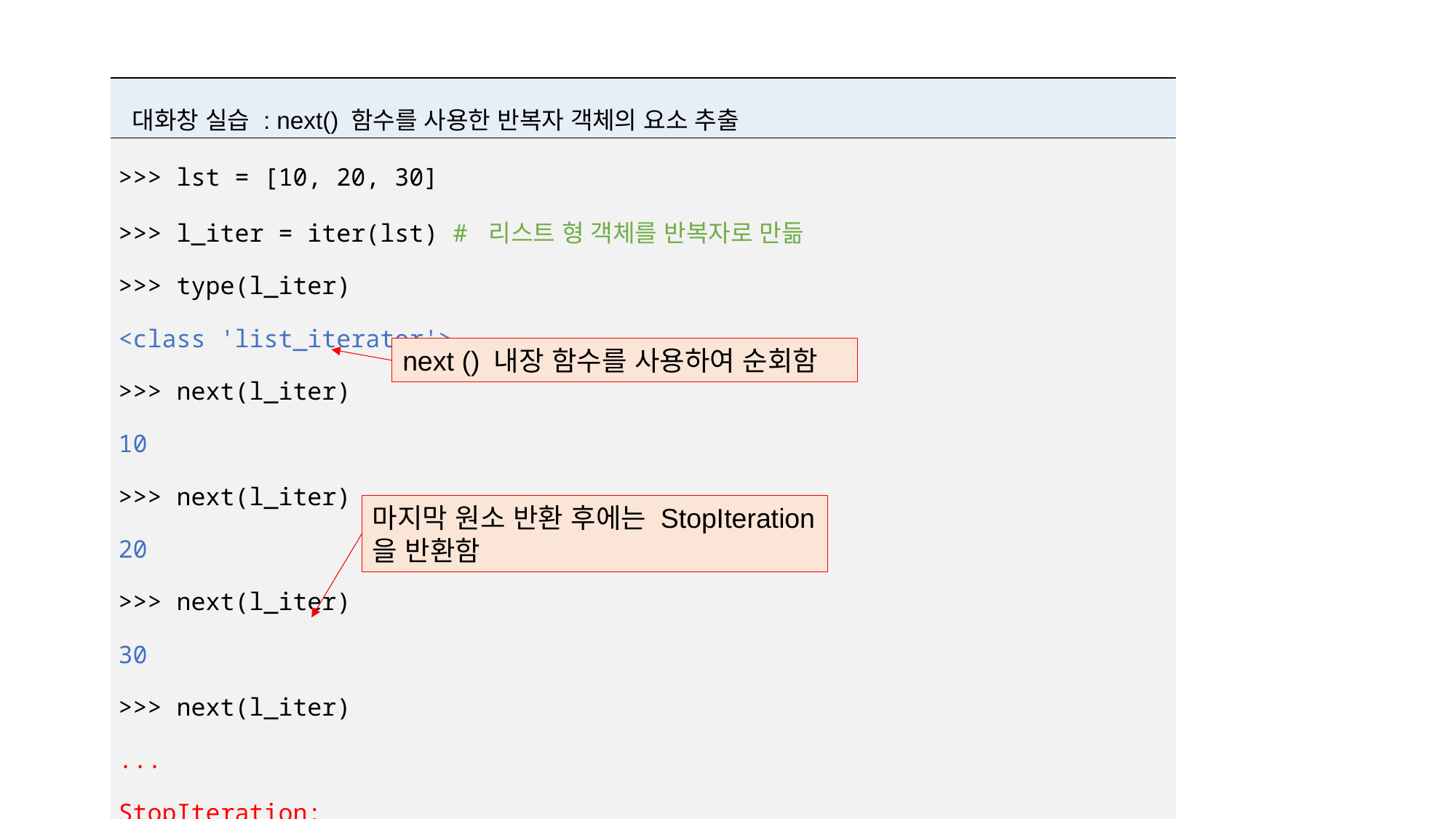

| 대화창 실습 : next() 함수를 사용한 반복자 객체의 요소 추출 |
| --- |
| >>> lst = [10, 20, 30] >>> l\_iter = iter(lst) # 리스트 형 객체를 반복자로 만듦 >>> type(l\_iter) <class 'list\_iterator'> >>> next(l\_iter) 10 >>> next(l\_iter) 20 >>> next(l\_iter) 30 >>> next(l\_iter) ... StopIteration: |
next () 내장 함수를 사용하여 순회함
마지막 원소 반환 후에는 StopIteration을 반환함